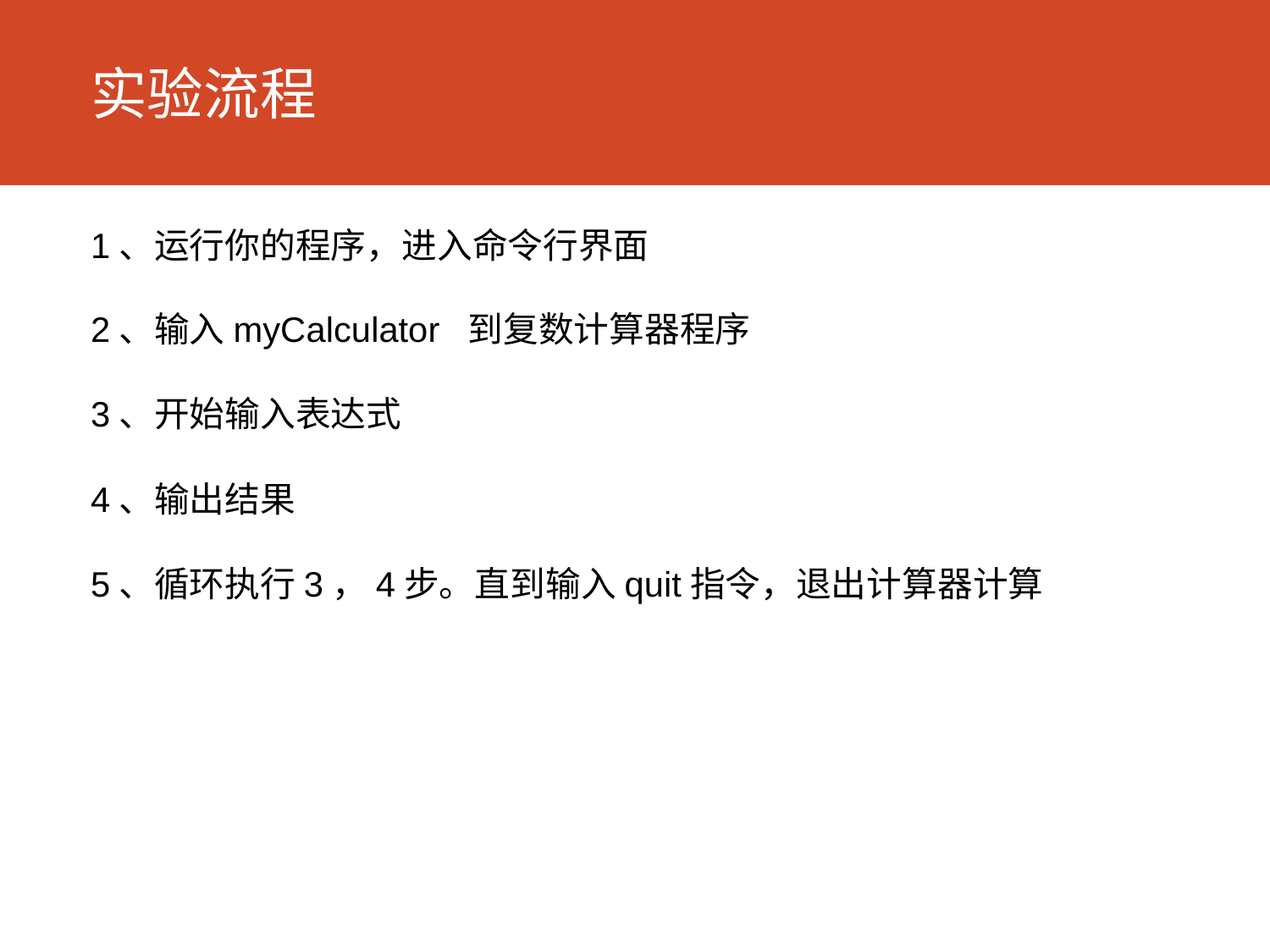

# 实验流程
1、运行你的程序，进入命令行界面

2、输入myCalculator  到复数计算器程序

3、开始输入表达式

4、输出结果

5、循环执行3，4步。直到输入quit指令，退出计算器计算